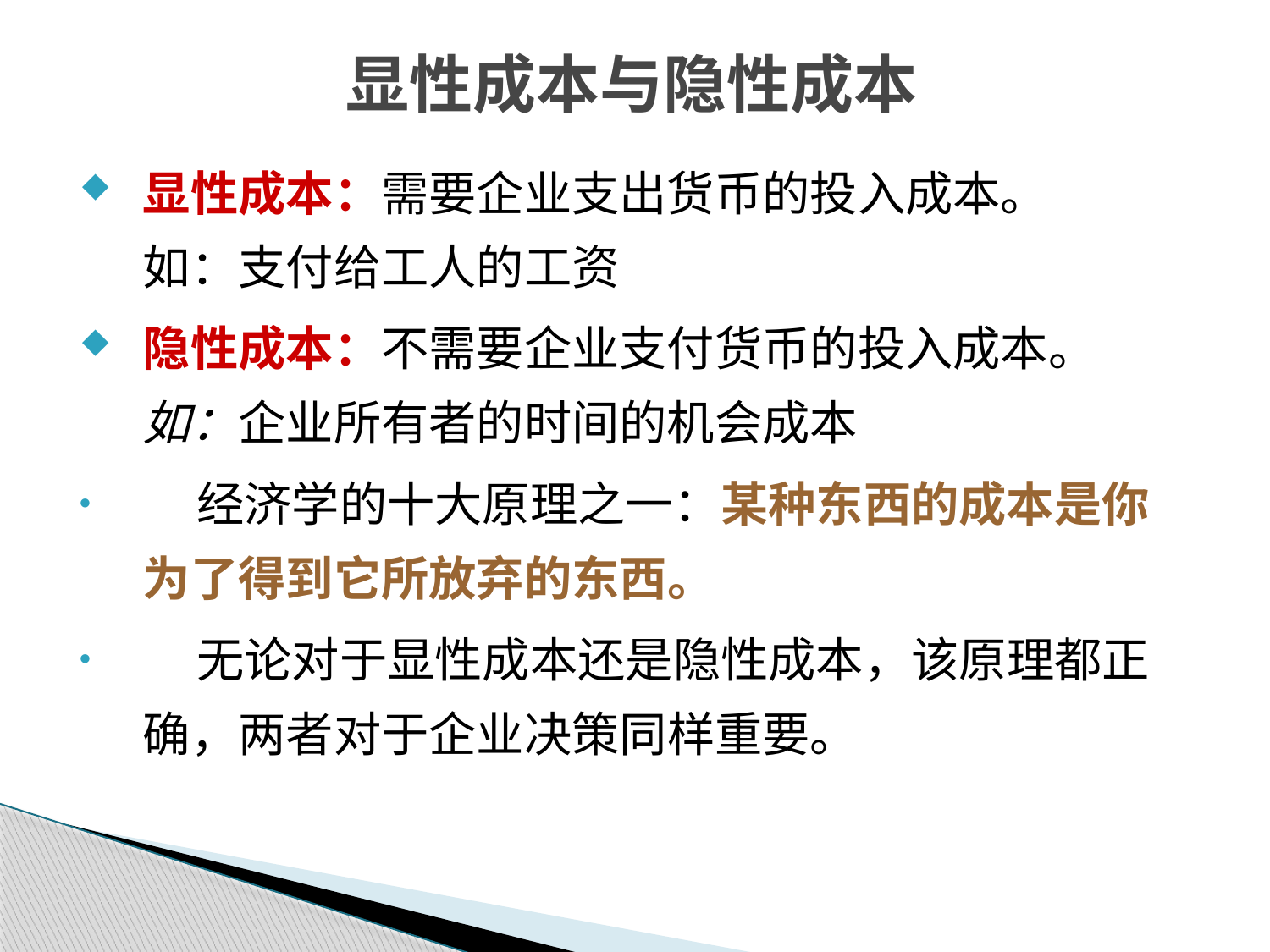

显性成本与隐性成本
显性成本：需要企业支出货币的投入成本。
如：支付给工人的工资
隐性成本：不需要企业支付货币的投入成本。
如：企业所有者的时间的机会成本
    经济学的十大原理之一：某种东西的成本是你为了得到它所放弃的东西。
    无论对于显性成本还是隐性成本，该原理都正确，两者对于企业决策同样重要。